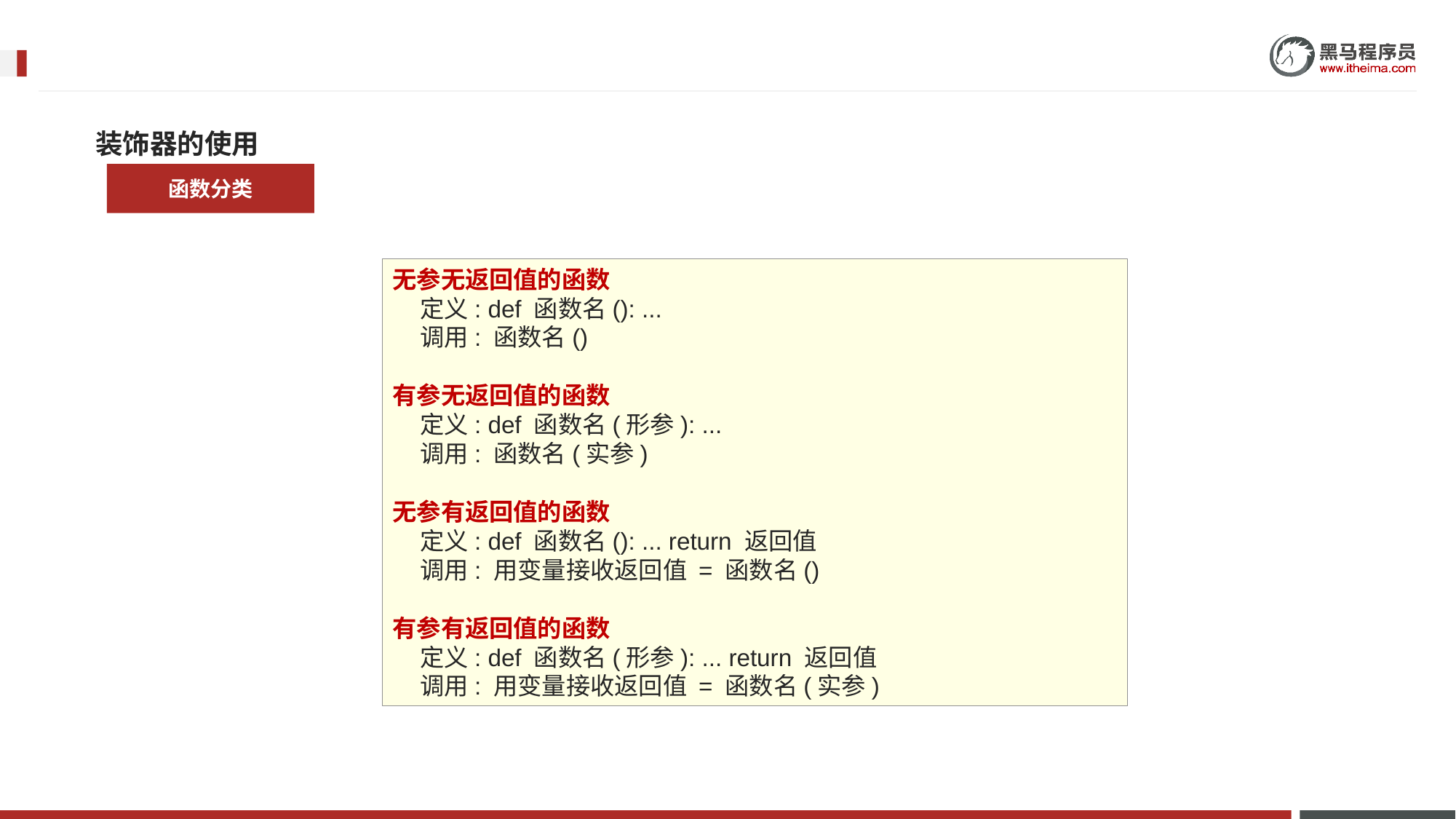

装饰器的使用
函数分类
无参无返回值的函数
    定义: def 函数名(): ...
    调用: 函数名()

有参无返回值的函数
    定义: def 函数名(形参): ...
    调用: 函数名(实参)

无参有返回值的函数
    定义: def 函数名(): ... return 返回值
    调用: 用变量接收返回值 = 函数名()

有参有返回值的函数
    定义: def 函数名(形参): ... return 返回值
    调用: 用变量接收返回值 = 函数名(实参)